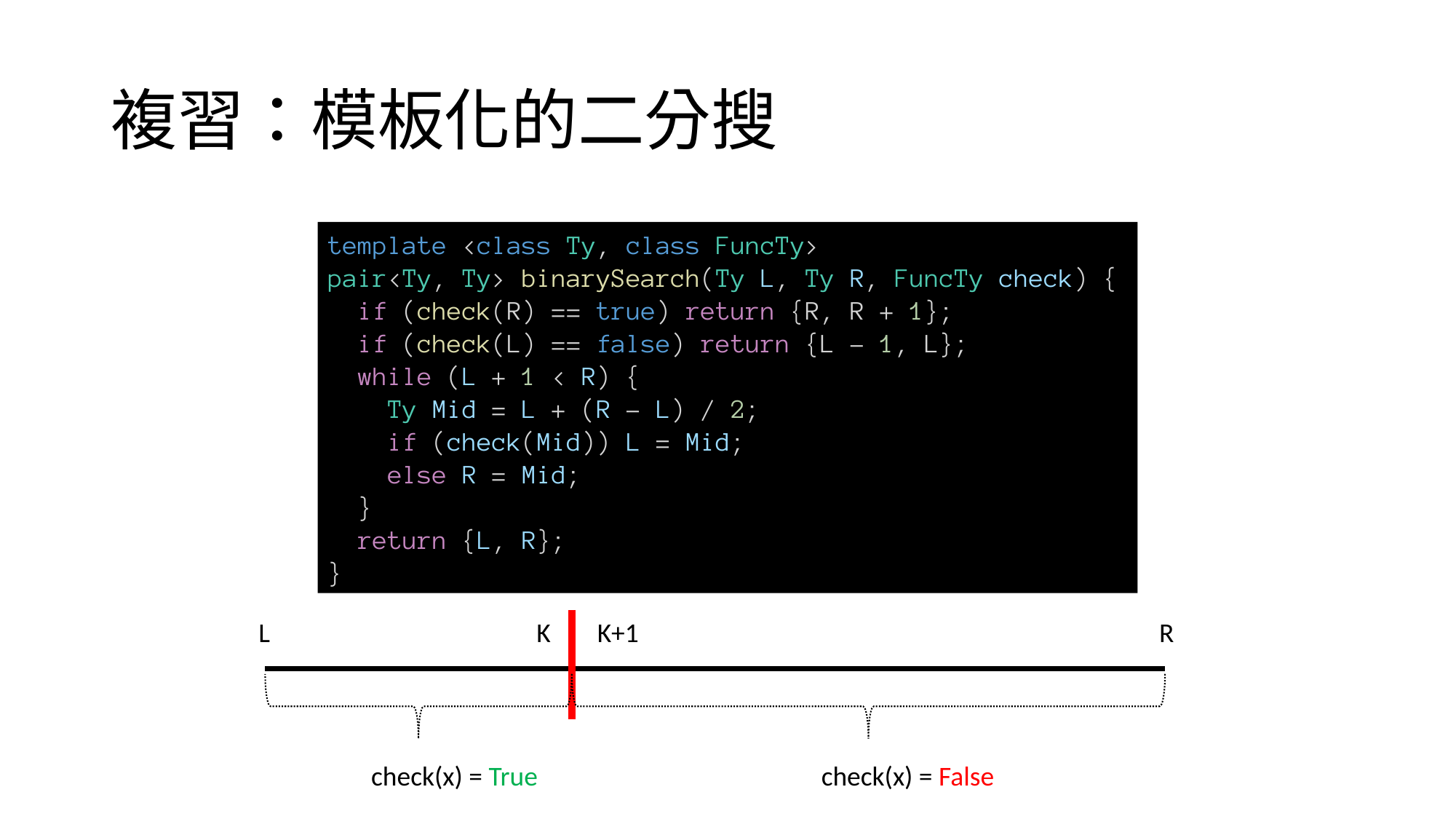

# 複習：模板化的二分搜
template <class Ty, class FuncTy>
pair<Ty, Ty> binarySearch(Ty L, Ty R, FuncTy check) {
  if (check(R) == true) return {R, R + 1};
  if (check(L) == false) return {L - 1, L};
  while (L + 1 < R) {
    Ty Mid = L + (R - L) / 2;
    if (check(Mid)) L = Mid;
    else R = Mid;
  }
  return {L, R};
}

L
K
K+1
R
check(x) = True
check(x) = False